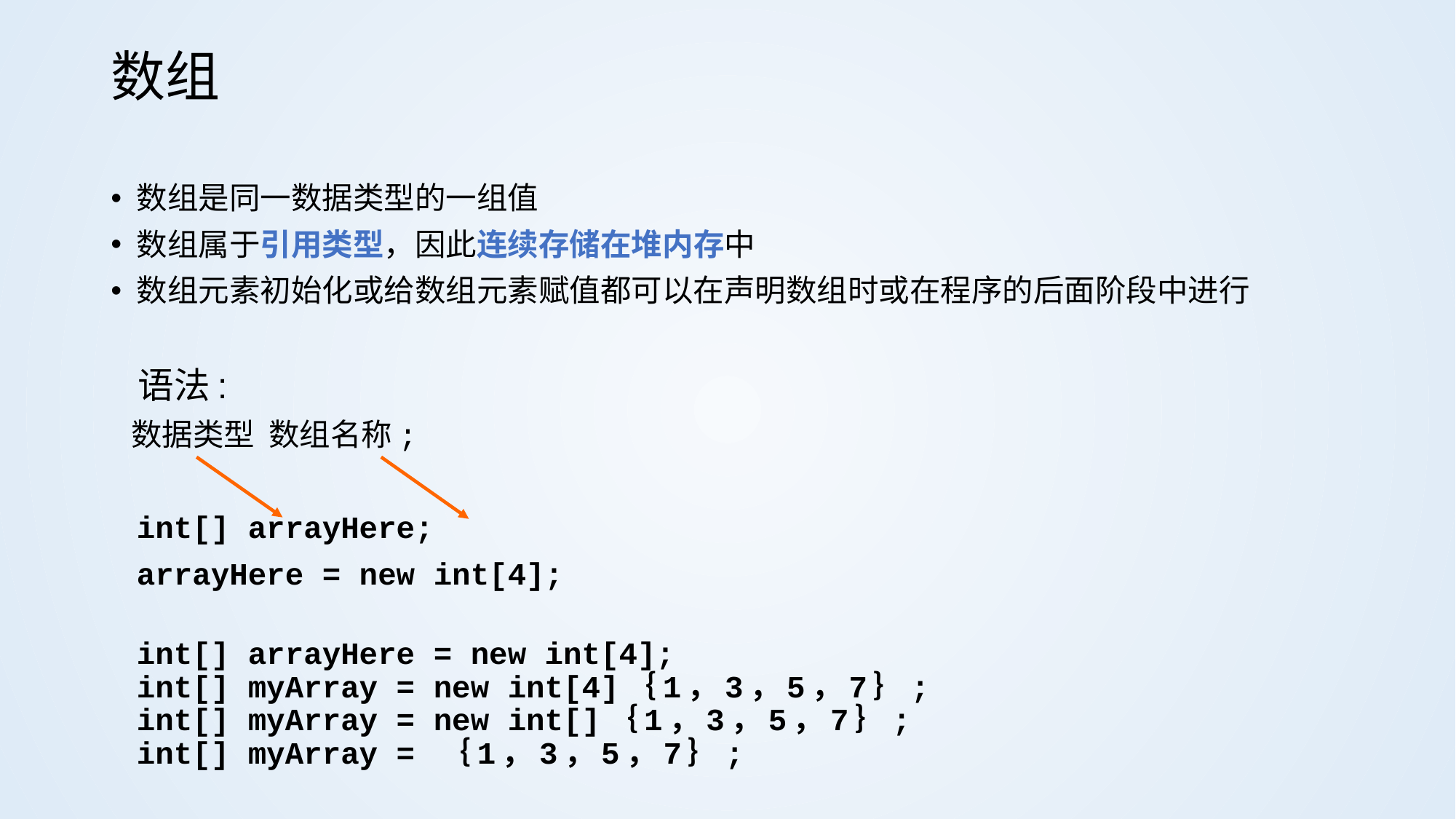

# 数组
数组是同一数据类型的一组值
数组属于引用类型，因此连续存储在堆内存中
数组元素初始化或给数组元素赋值都可以在声明数组时或在程序的后面阶段中进行

   语法:
  数据类型  数组名称;

		int[] arrayHere;
		arrayHere = new int[4];

		int[] arrayHere = new int[4];
		int[] myArray = new int[4]｛1，3，5，7｝;
		int[] myArray = new int[]｛1，3，5，7｝;
		int[] myArray = ｛1，3，5，7｝;